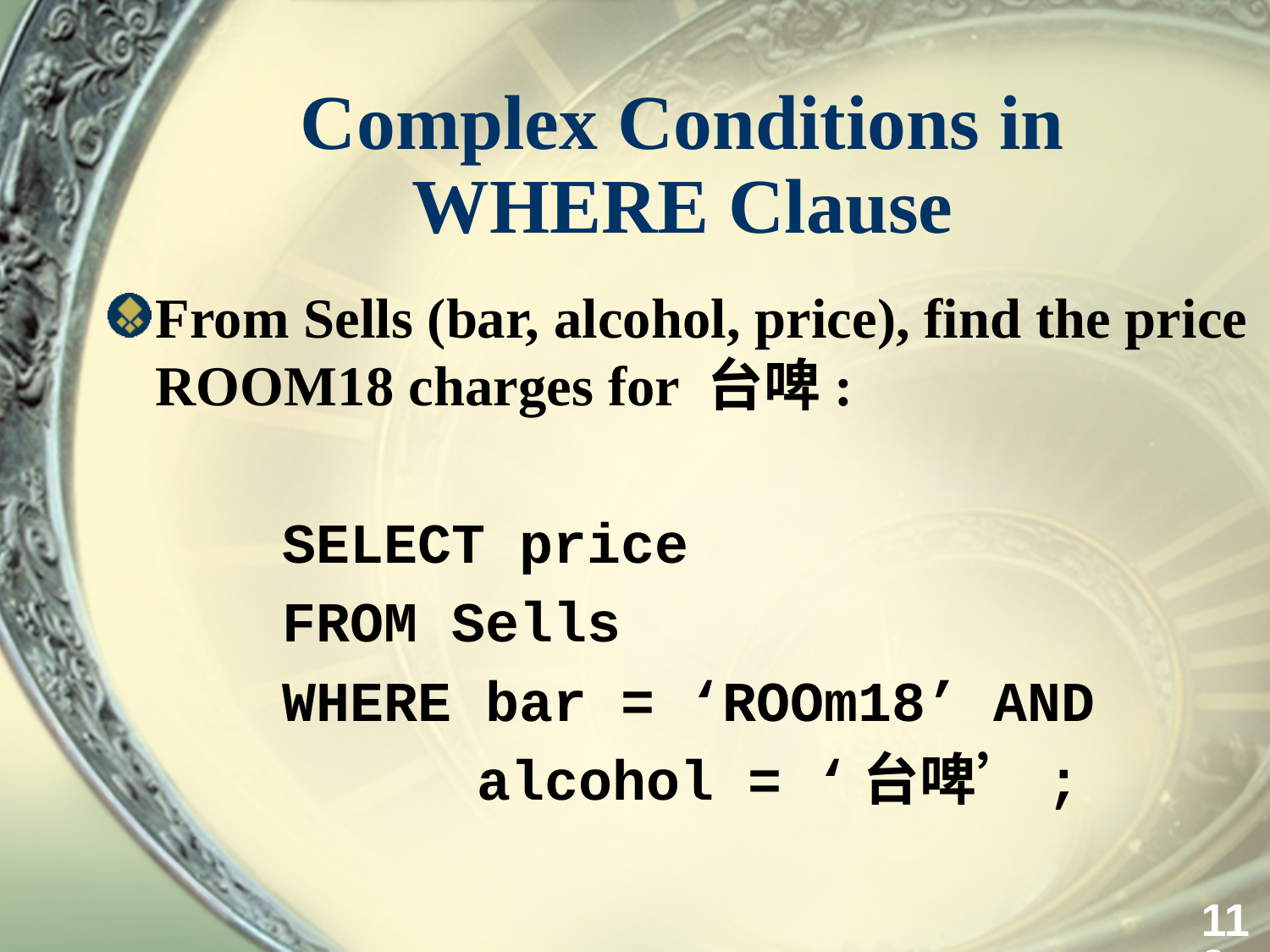

# Complex Conditions in WHERE Clause
From Sells (bar, alcohol, price), find the price ROOM18 charges for 台啤:

		SELECT price
		FROM Sells
		WHERE bar = ‘ROOm18’ AND
			  alcohol = ‘台啤’;
119